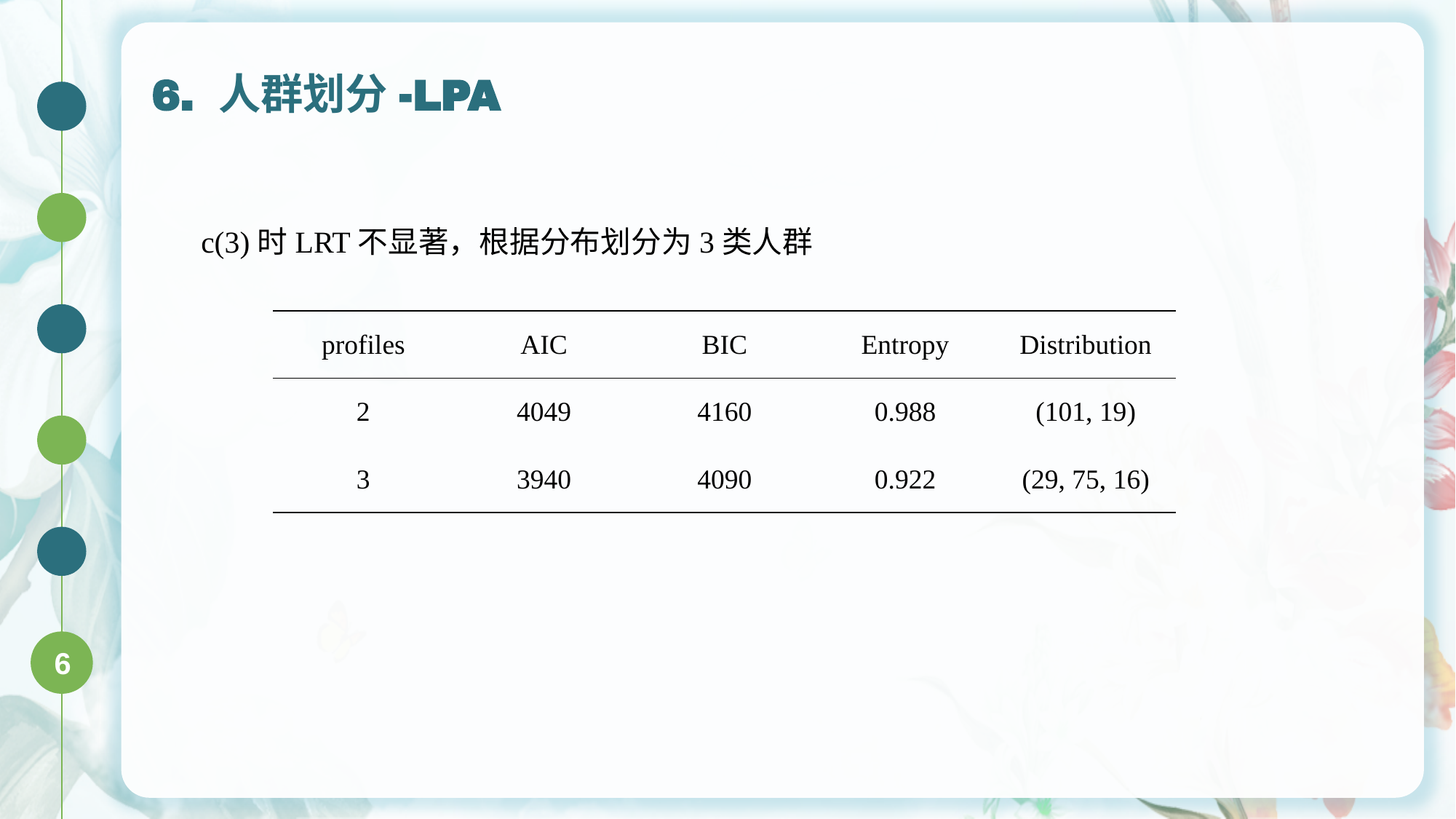

# 6. 人群划分-LPA
1
2
c(3)时LRT不显著，根据分布划分为3类人群
3
| profiles | AIC | BIC | Entropy | Distribution |
| --- | --- | --- | --- | --- |
| 2 | 4049 | 4160 | 0.988 | (101, 19) |
| 3 | 3940 | 4090 | 0.922 | (29, 75, 16) |
4
5
6